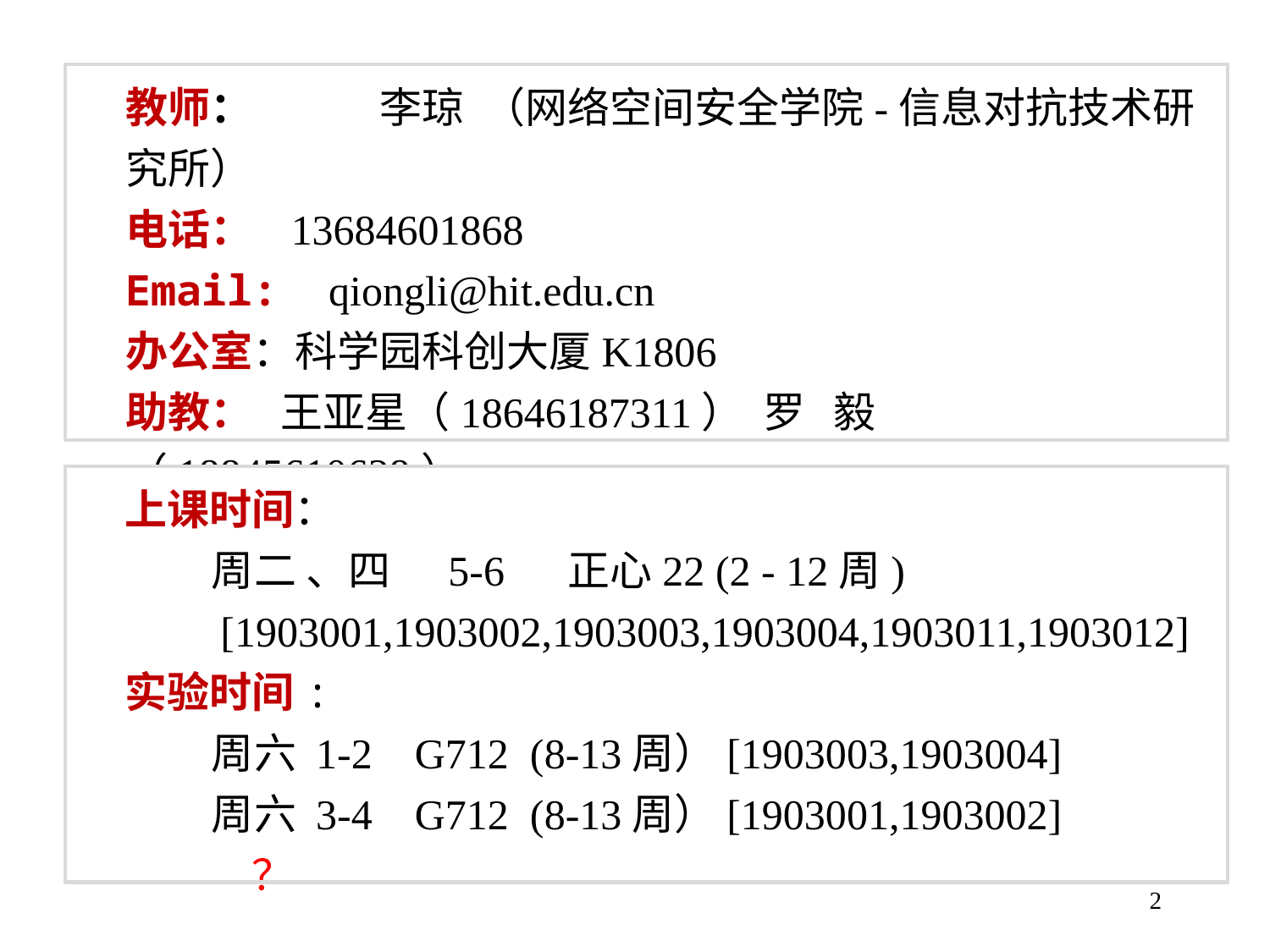

教师：  	李琼  （网络空间安全学院-信息对抗技术研究所）
电话：   13684601868
Email:  qiongli@hit.edu.cn
    办公室：科学园科创大厦K1806
助教：   王亚星（18646187311）  罗   毅   （18845610628）
               梁浩荣 （17863108397）

上课时间：
        周二 、四     5-6     正心22 (2 - 12周)
         [1903001,1903002,1903003,1903004,1903011,1903012]
实验时间:
        周六 1-2    G712  (8-13周）[1903003,1903004]
        周六 3-4    G712  (8-13周）[1903001,1903002]
 	？

2